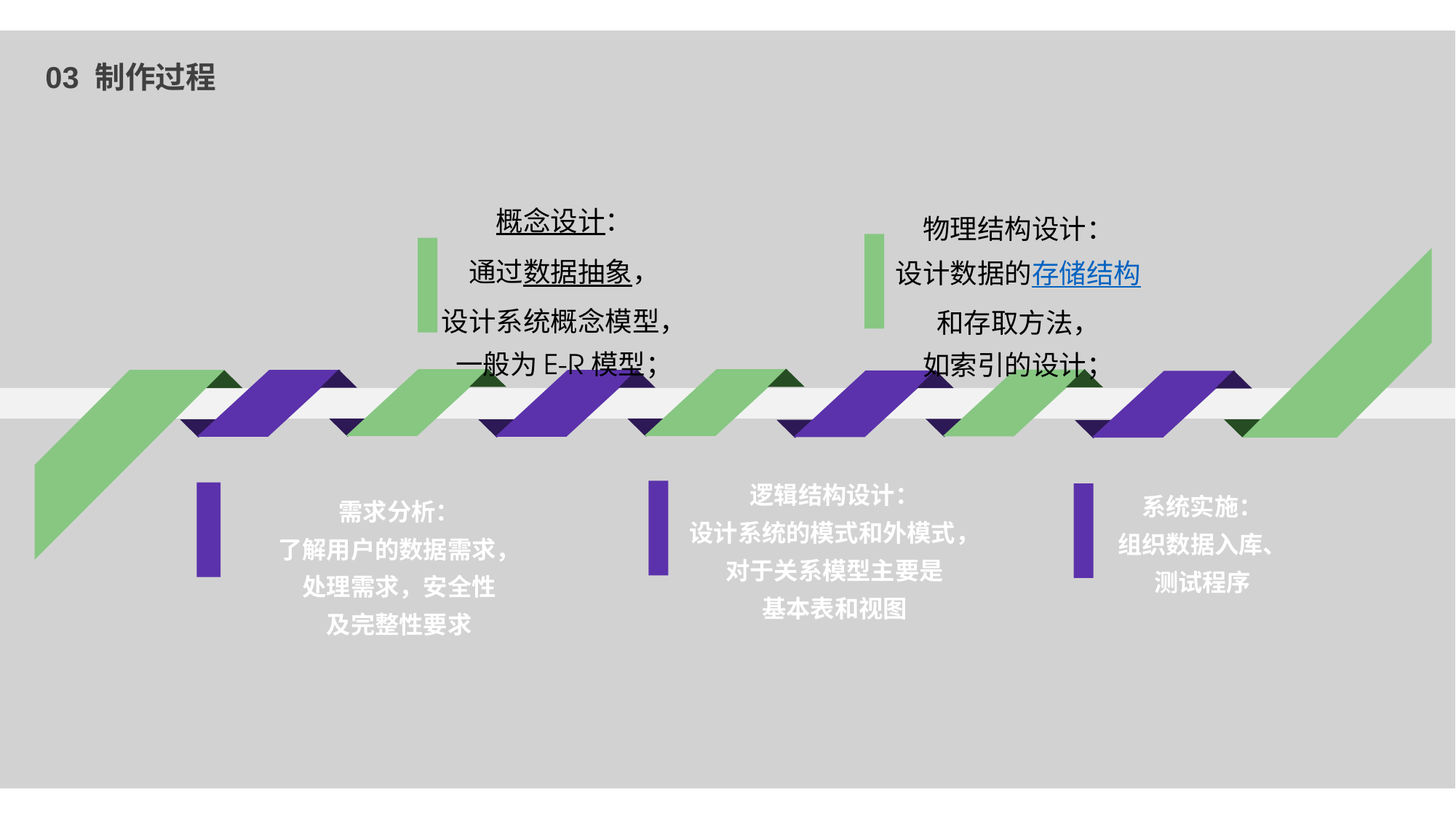

03 制作过程
概念设计：
通过数据抽象，
设计系统概念模型，
一般为E-R模型；

物理结构设计：
设计数据的存储结构
和存取方法，
如索引的设计；

逻辑结构设计：
设计系统的模式和外模式，
对于关系模型主要是
基本表和视图

系统实施：
组织数据入库、
测试程序

需求分析：
了解用户的数据需求，
处理需求，安全性
及完整性要求